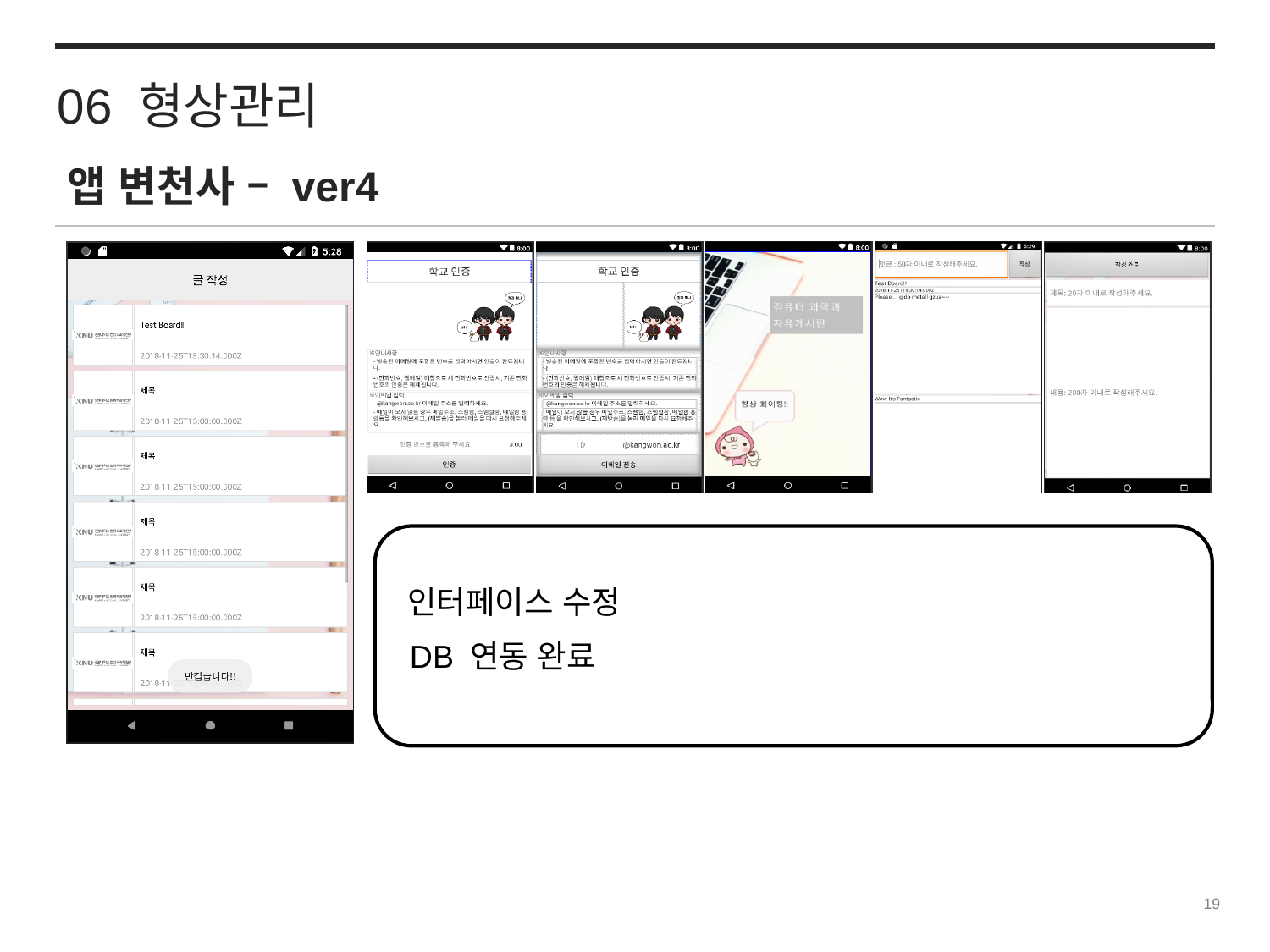

06 형상관리

앱 변천사 – ver4
|  |
| --- |
|  |  |  |  |  |
| --- | --- | --- | --- | --- |

인터페이스 수정
DB 연동 완료